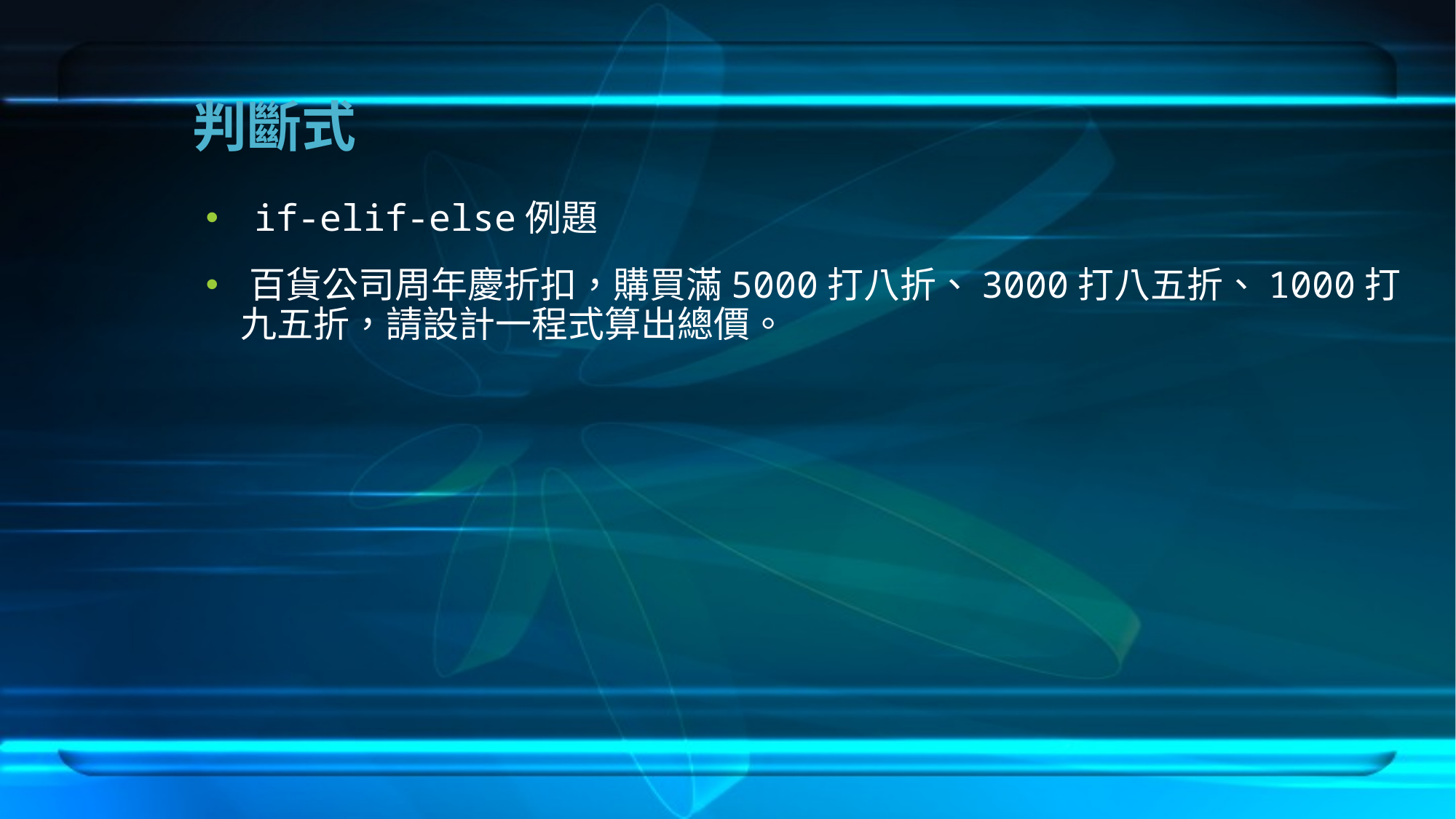

# 判斷式
 if-elif-else例題
 百貨公司周年慶折扣，購買滿5000打八折、3000打八五折、1000打
 九五折，請設計一程式算出總價。